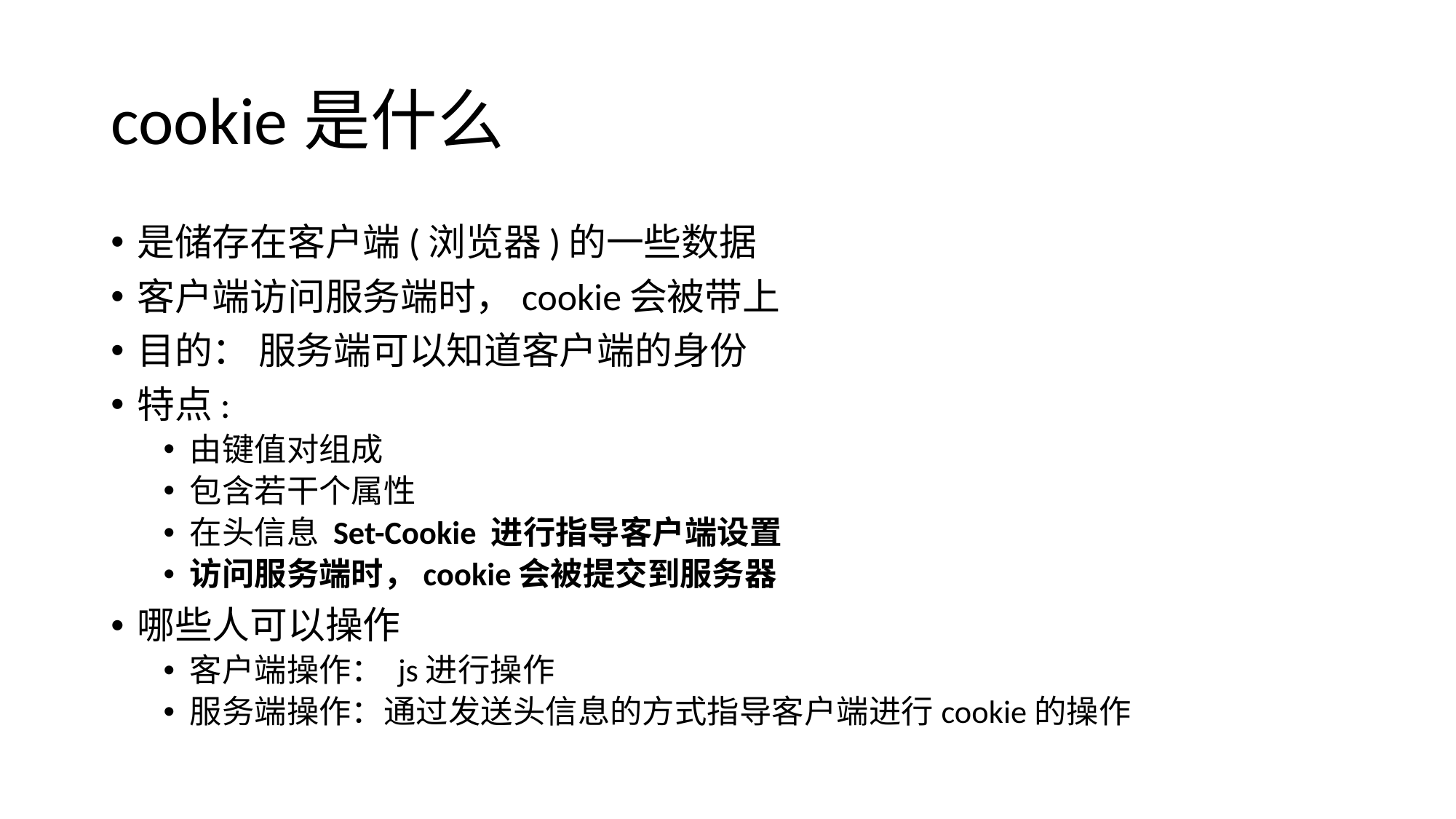

# cookie是什么
是储存在客户端(浏览器)的一些数据
客户端访问服务端时，cookie会被带上
目的： 服务端可以知道客户端的身份
特点:
由键值对组成
包含若干个属性
在头信息 Set-Cookie 进行指导客户端设置
访问服务端时，cookie会被提交到服务器
哪些人可以操作
客户端操作： js进行操作
服务端操作：通过发送头信息的方式指导客户端进行cookie的操作